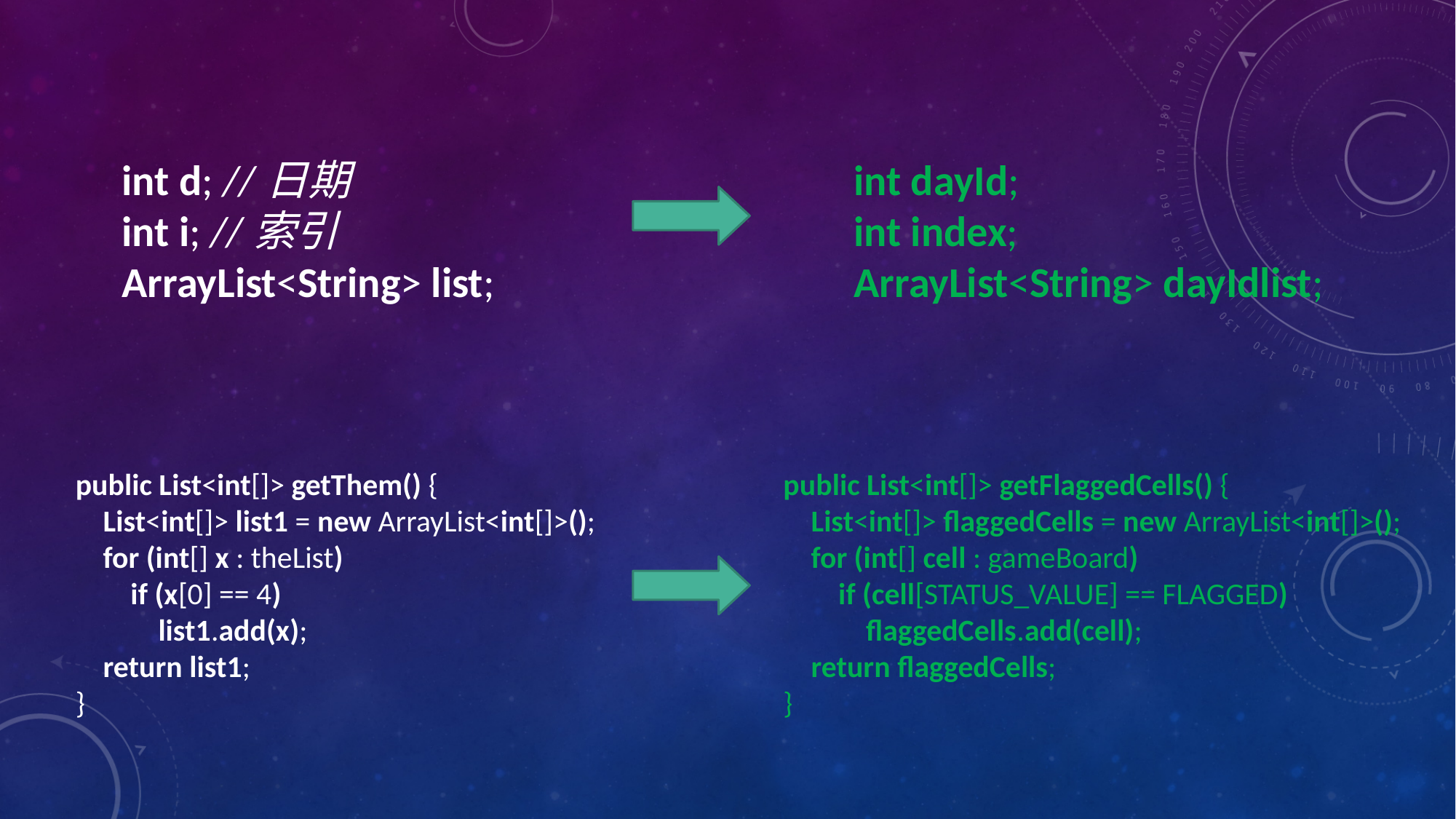

int d; //日期
int i; //索引
ArrayList<String> list;
int dayId;
int index;
ArrayList<String> dayIdlist;

public List<int[]> getThem() {
    List<int[]> list1 = new ArrayList<int[]>();
    for (int[] x : theList)
        if (x[0] == 4)
            list1.add(x);
    return list1;
}
public List<int[]> getFlaggedCells() {
    List<int[]> flaggedCells = new ArrayList<int[]>();
    for (int[] cell : gameBoard)
        if (cell[STATUS_VALUE] == FLAGGED)
            flaggedCells.add(cell);
    return flaggedCells;
}